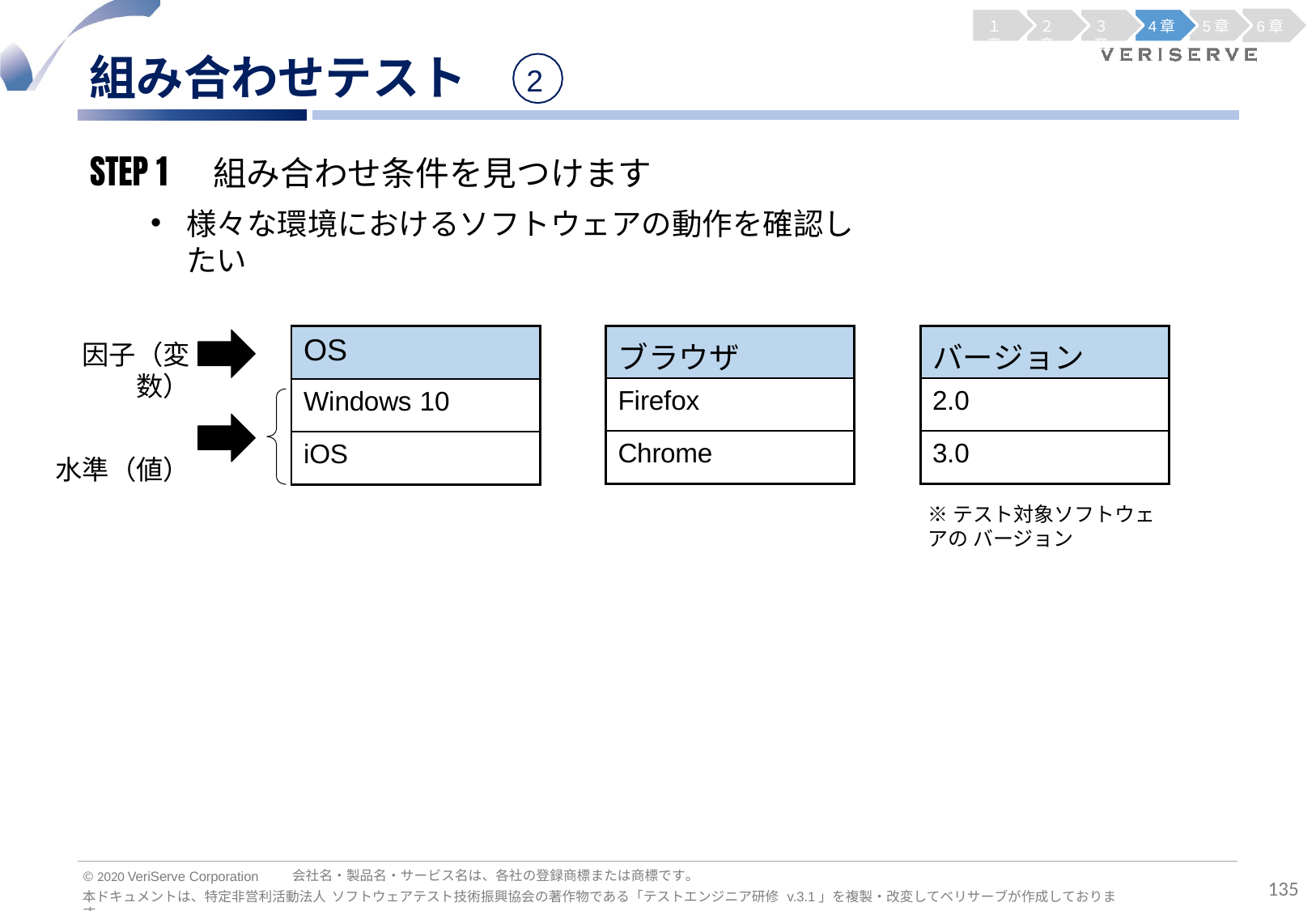

１章
２章
３章
4章
5章
6章
組み合わせテスト

2
STEP 1	組み合わせ条件を見つけます
様々な環境におけるソフトウェアの動作を確認したい
| OS |
| --- |
| Windows 10 |
| iOS |
| ブラウザ |
| --- |
| Firefox |
| Chrome |
| バージョン |
| --- |
| 2.0 |
| 3.0 |

因子（変数）

水準（値）

※テスト対象ソフトウェアの バージョン
会社名・製品名・サービス名は、各社の登録商標または商標です。
© 2020 VeriServe Corporation
135
本ドキュメントは、特定非営利活動法人 ソフトウェアテスト技術振興協会の著作物である「テストエンジニア研修 v.3.1」を複製・改変してベリサーブが作成しております。